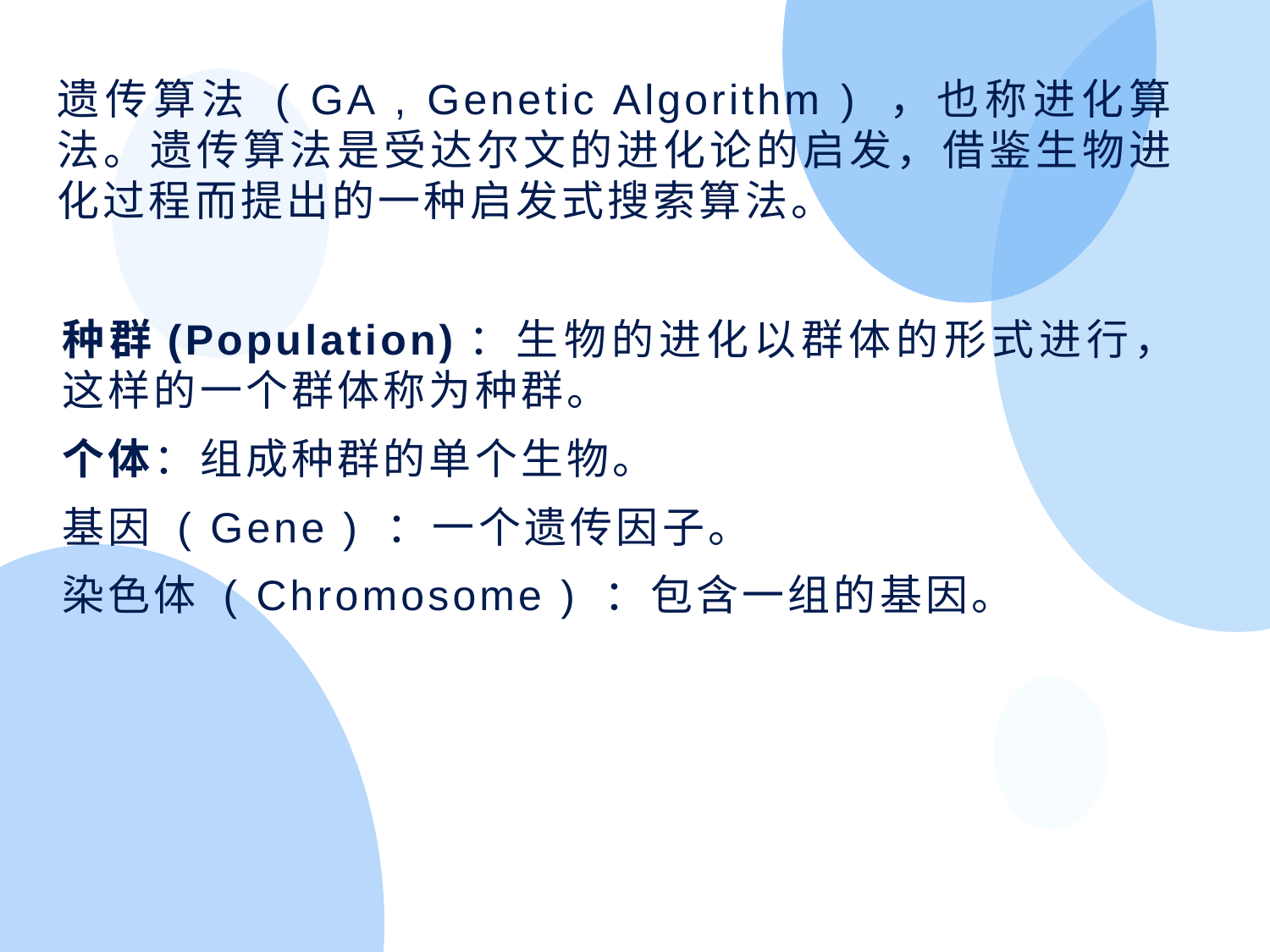

遗传算法 ( GA , Genetic Algorithm ) ，也称进化算法。遗传算法是受达尔文的进化论的启发，借鉴生物进化过程而提出的一种启发式搜索算法。
种群(Population)：生物的进化以群体的形式进行，这样的一个群体称为种群。
个体：组成种群的单个生物。
基因 ( Gene ) ：一个遗传因子。
染色体 ( Chromosome ) ：包含一组的基因。